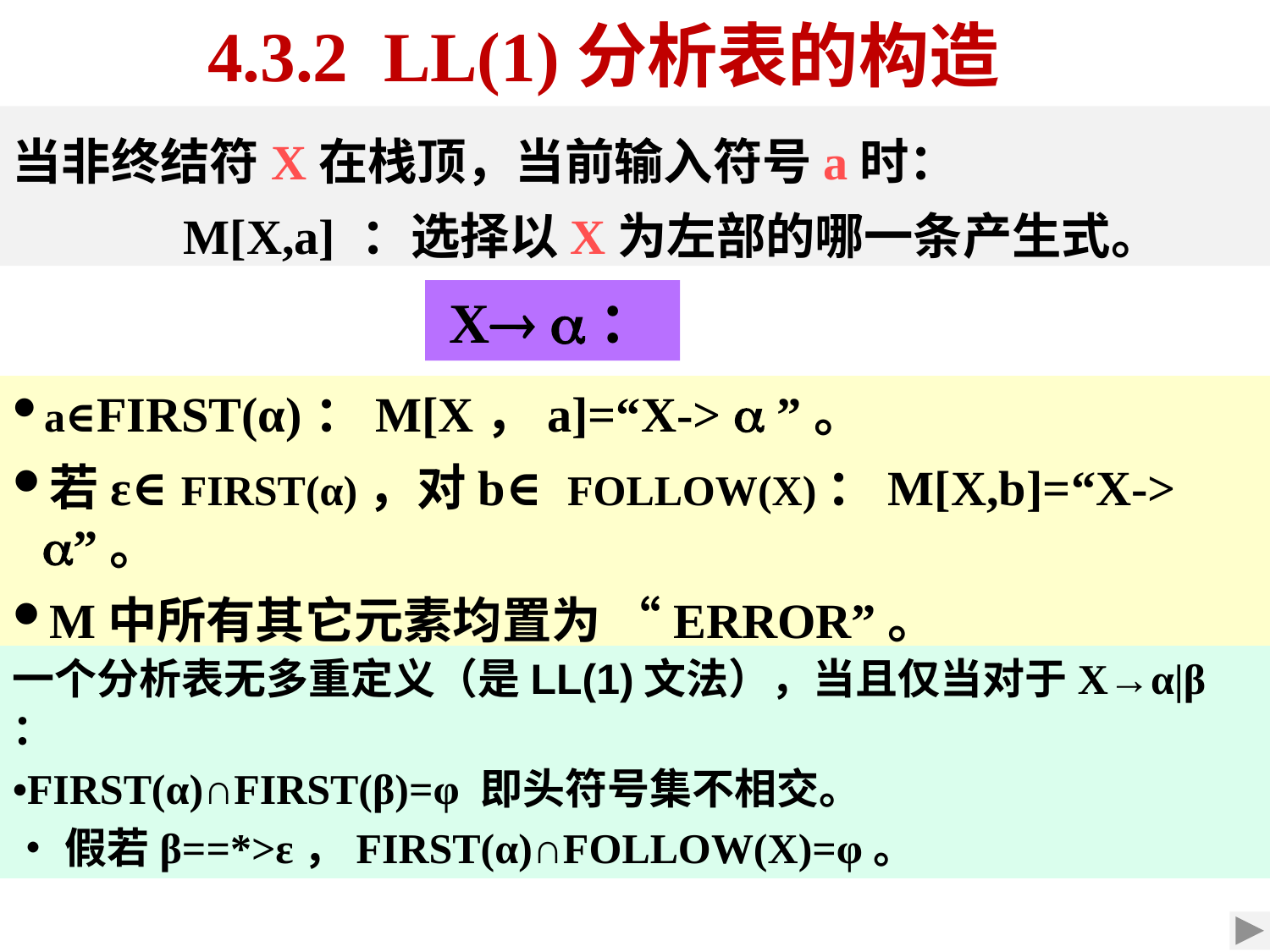

4.3.2  LL(1)分析表的构造
当非终结符X在栈顶，当前输入符号a时：
　　　 M[X,a] ：选择以X为左部的哪一条产生式。
X→ α：
a∈FIRST(α)：M[X，a]=“X-> α ”。
若ε∈FIRST(α)，对b∈ FOLLOW(X)：M[X,b]=“X-> α”。
M中所有其它元素均置为 “ERROR”。
一个分析表无多重定义（是LL(1)文法），当且仅当对于X→α|β ：
•FIRST(α)∩FIRST(β)=φ 即头符号集不相交。
•假若β==*>ε，FIRST(α)∩FOLLOW(X)=φ。